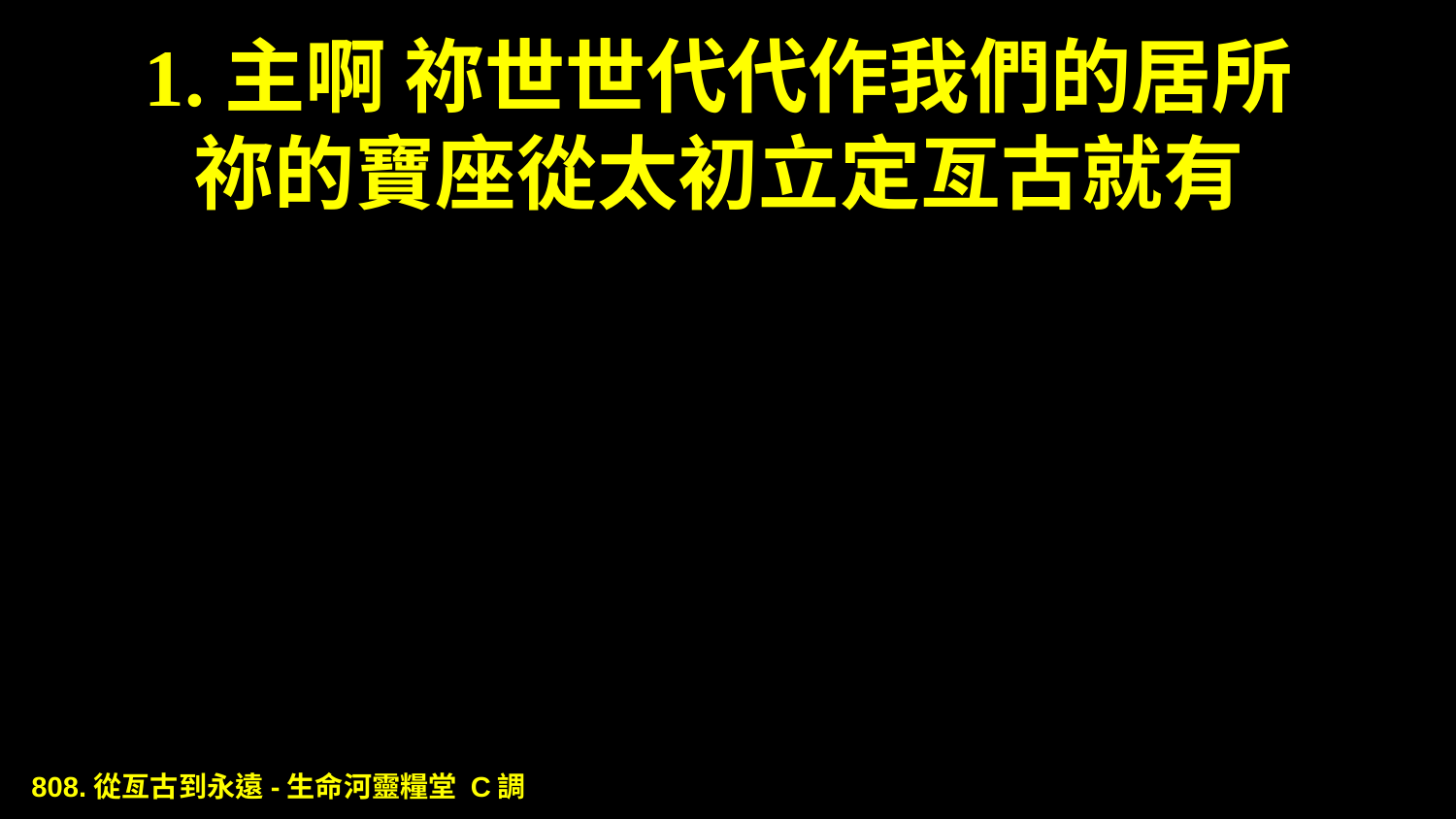

# 1.主啊 祢世世代代作我們的居所 祢的寶座從太初立定亙古就有
808.從亙古到永遠-生命河靈糧堂 C調